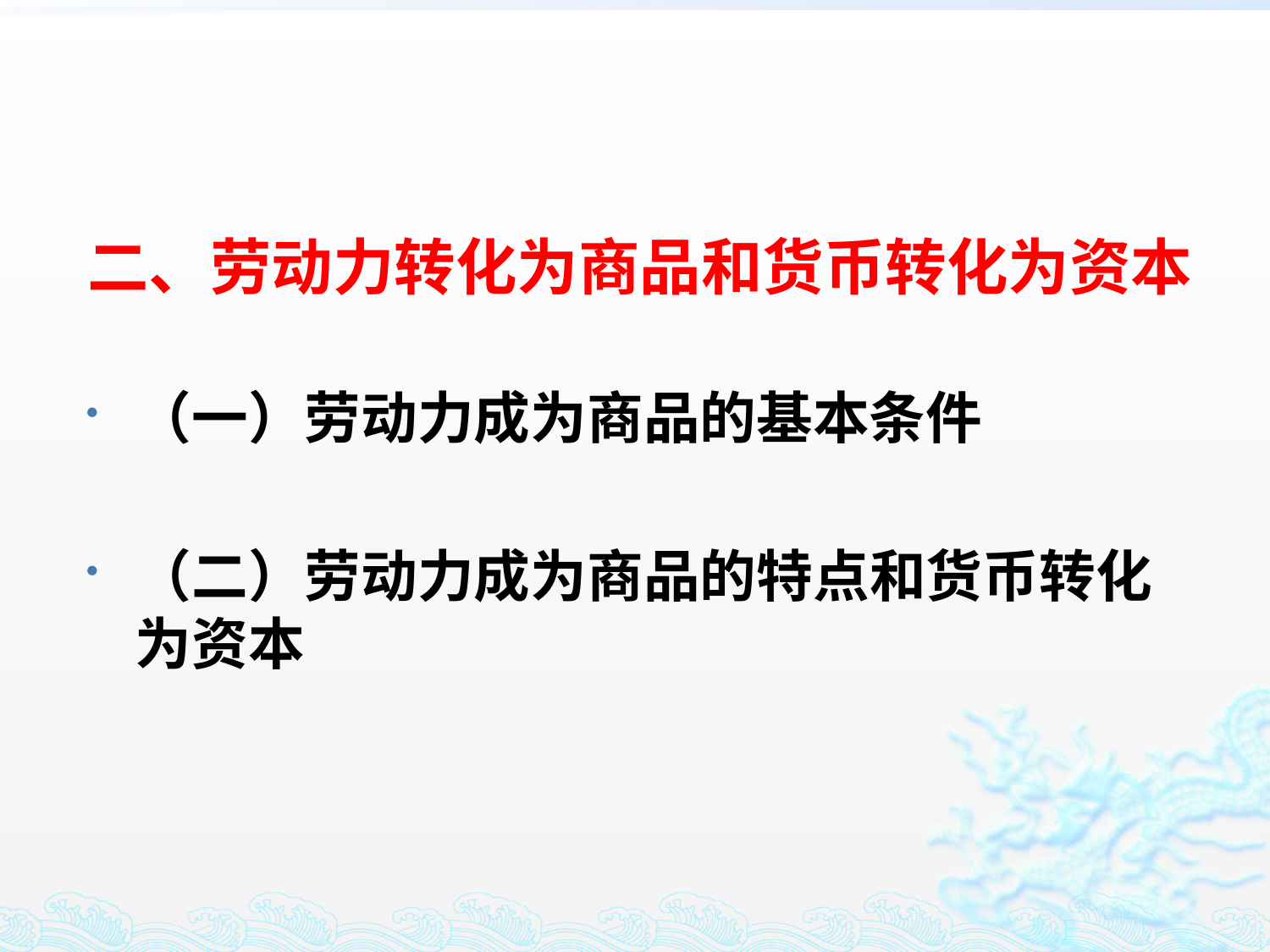

# 二、劳动力转化为商品和货币转化为资本
（一）劳动力成为商品的基本条件

（二）劳动力成为商品的特点和货币转化为资本